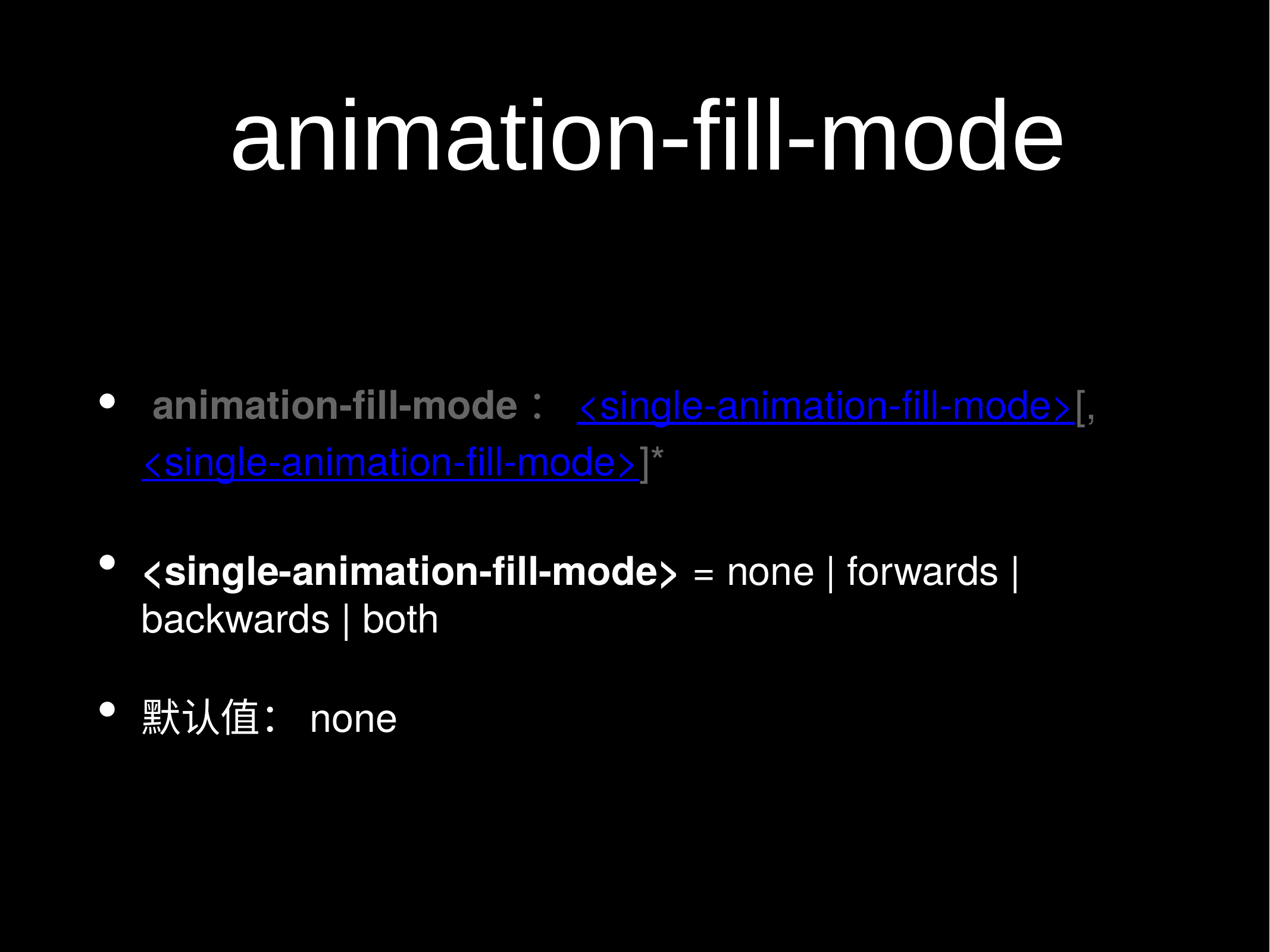

# animation-fill-mode
 animation-fill-mode：<single-animation-fill-mode>[,<single-animation-fill-mode>]*
<single-animation-fill-mode> = none | forwards | backwards | both
默认值：none